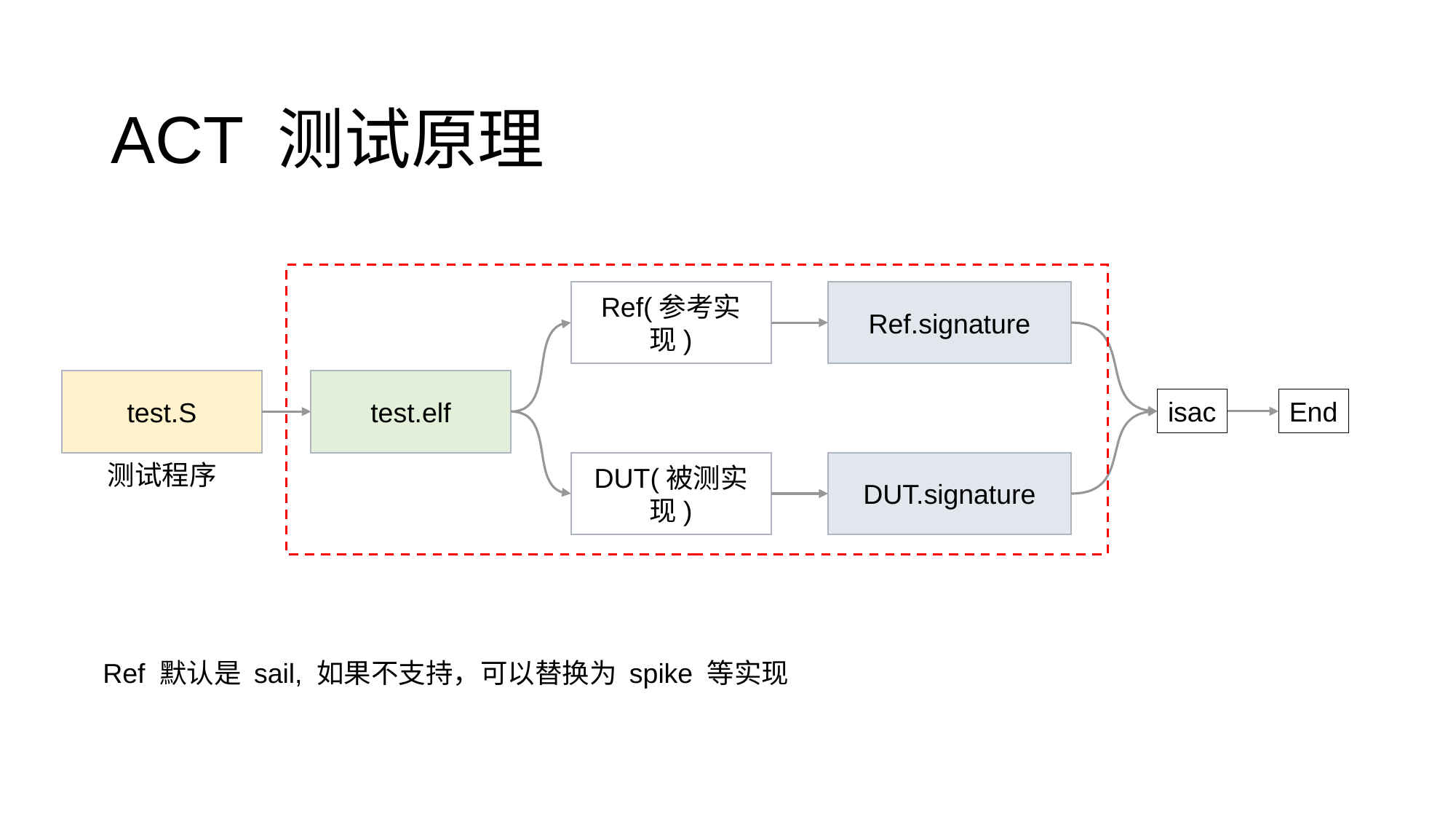

# ACT 测试原理

Ref(参考实现)
Ref.signature
test.S
test.elf
isac
End
测试程序
DUT(被测实现)
DUT.signature
Ref 默认是 sail, 如果不支持，可以替换为 spike 等实现